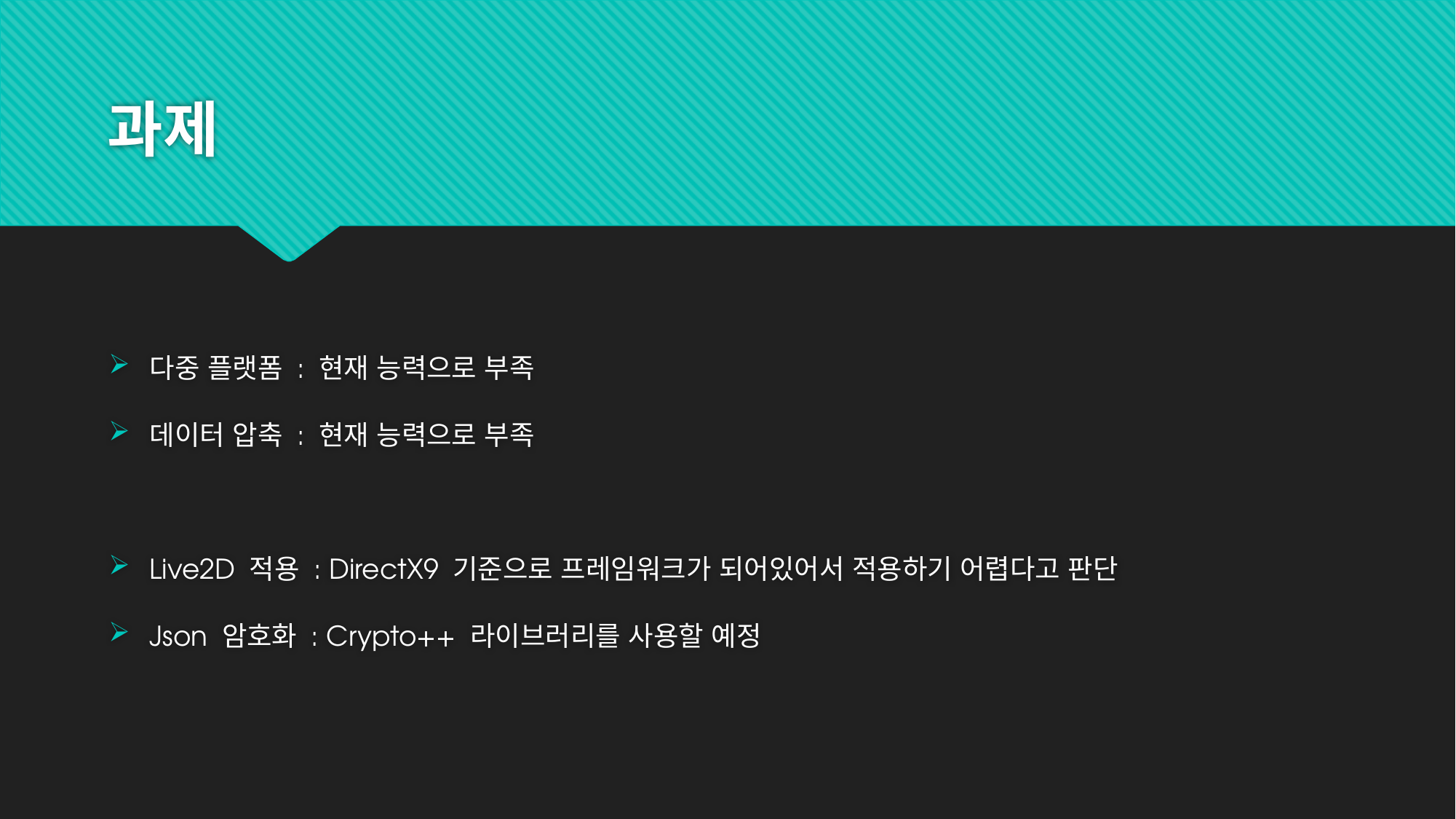

# 과제
다중 플랫폼 : 현재 능력으로 부족
데이터 압축 : 현재 능력으로 부족

Live2D 적용 : DirectX9 기준으로 프레임워크가 되어있어서 적용하기 어렵다고 판단
Json 암호화 : Crypto++ 라이브러리를 사용할 예정